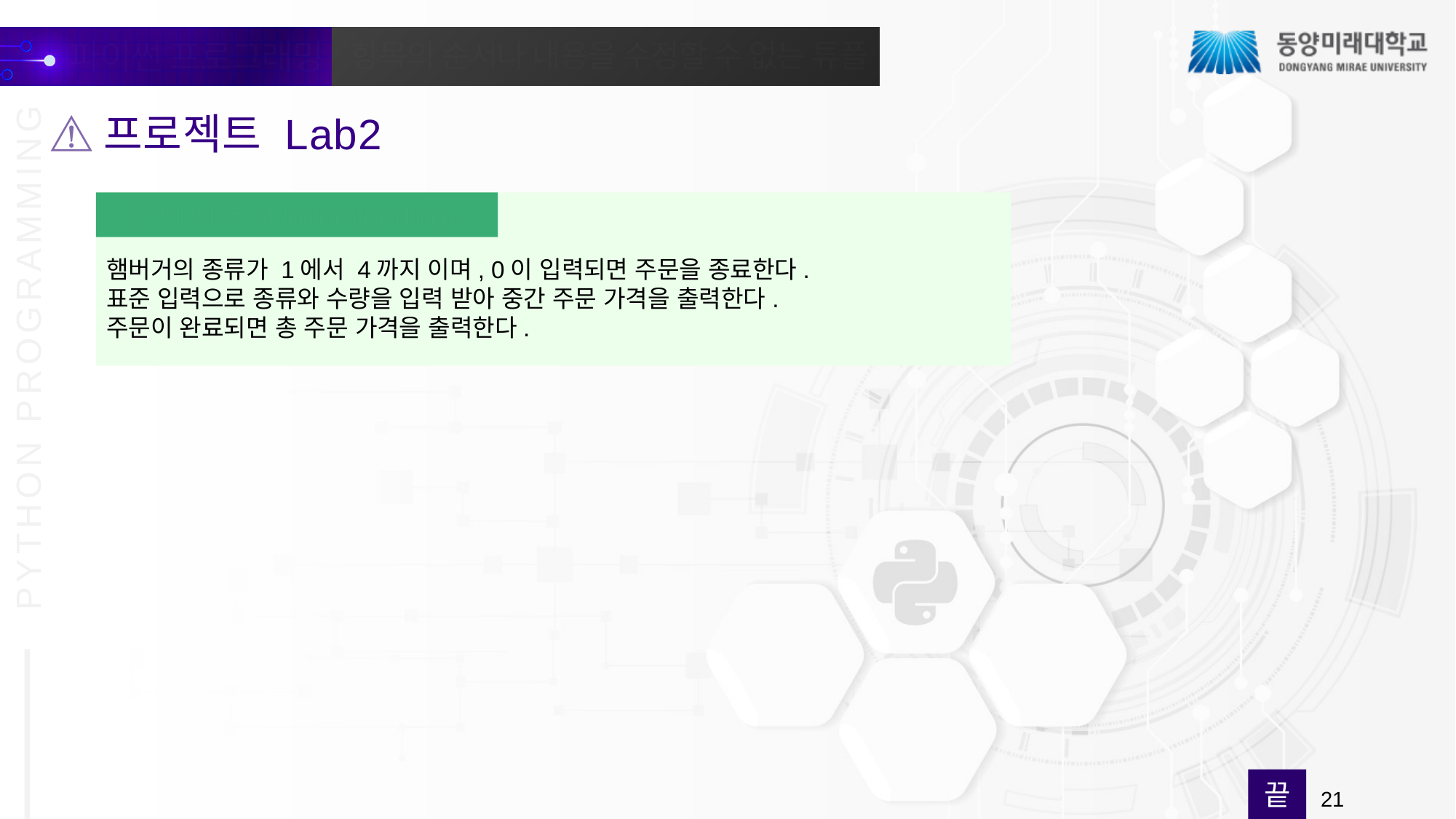

프로젝트 Lab2

문제 이해 (Understanding)
햄버거의 종류가 1에서 4까지 이며, 0이 입력되면 주문을 종료한다.
표준 입력으로 종류와 수량을 입력 받아 중간 주문 가격을 출력한다.
주문이 완료되면 총 주문 가격을 출력한다.
끝
21